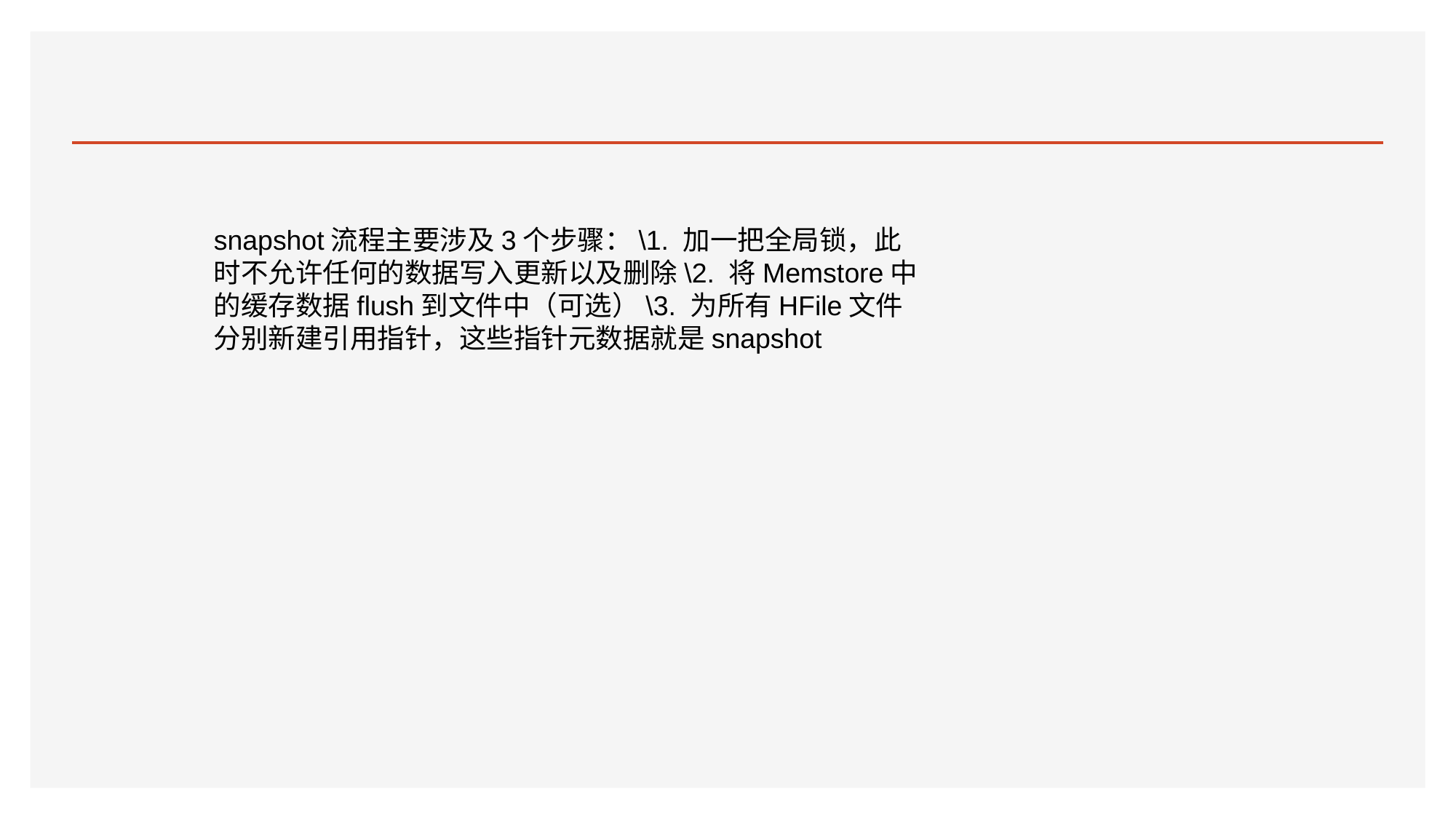

#
snapshot流程主要涉及3个步骤：\1. 加一把全局锁，此时不允许任何的数据写入更新以及删除\2. 将Memstore中的缓存数据flush到文件中（可选）\3. 为所有HFile文件分别新建引用指针，这些指针元数据就是snapshot